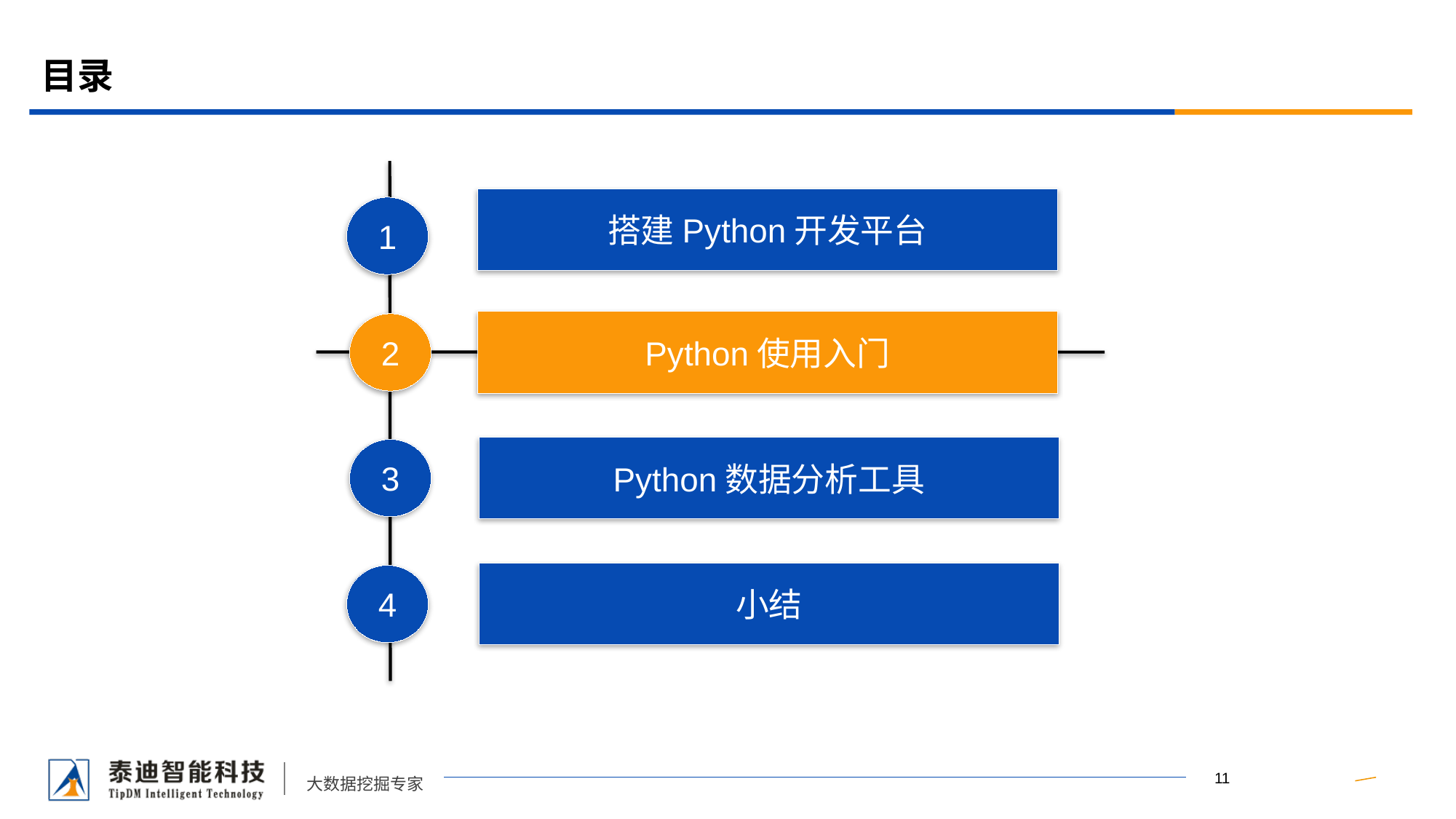

# 目录
搭建Python开发平台
1
Python使用入门
2

Python数据分析工具
3
小结
4